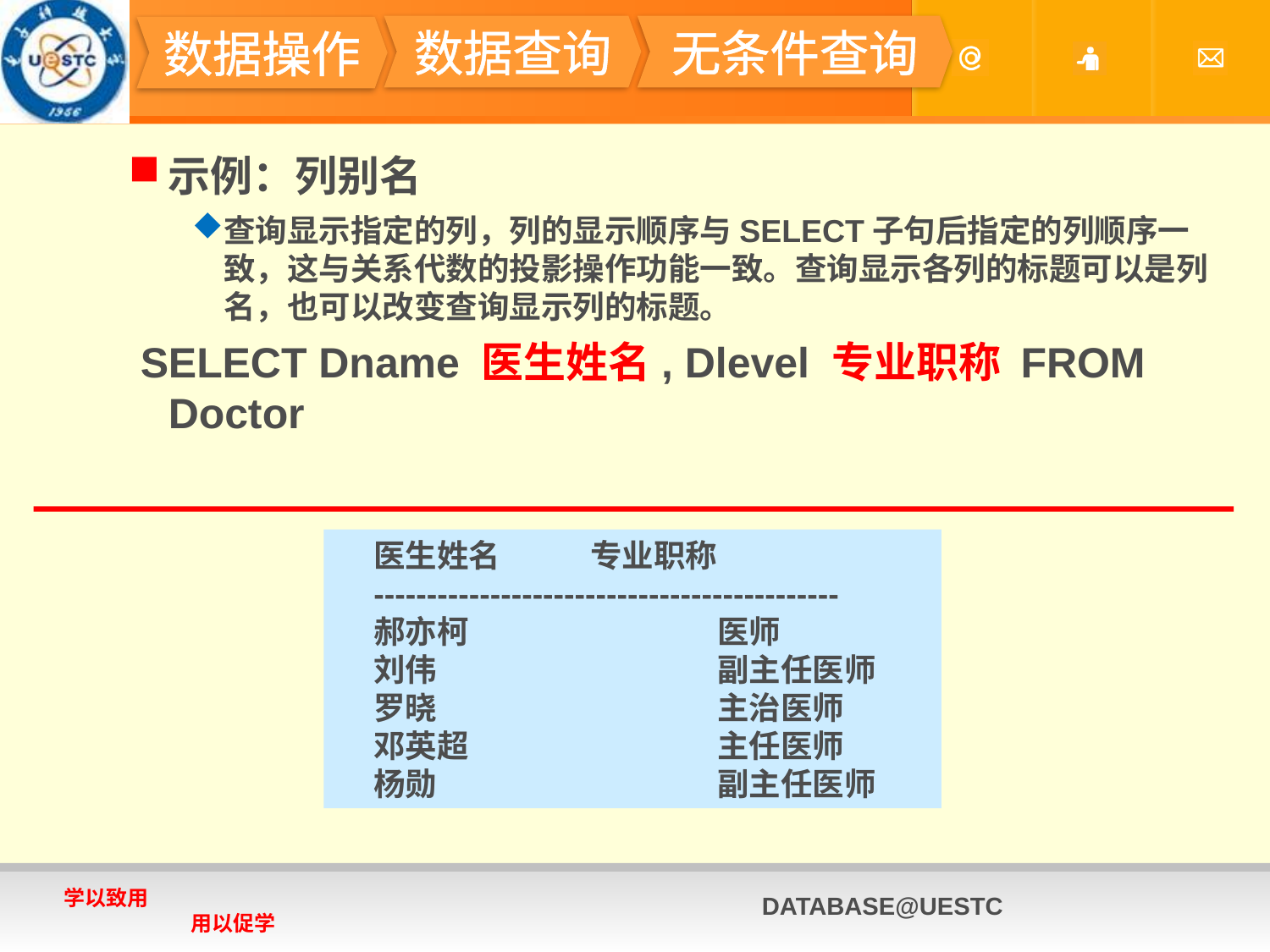

#
数据查询
无条件查询
数据操作
示例：列别名
查询显示指定的列，列的显示顺序与SELECT子句后指定的列顺序一致，这与关系代数的投影操作功能一致。查询显示各列的标题可以是列名，也可以改变查询显示列的标题。
 SELECT Dname 医生姓名, Dlevel 专业职称 FROM Doctor

医生姓名     	专业职称
--------------------------------------------
郝亦柯   		医师
刘伟     		副主任医师
罗晓     		主治医师
邓英超   		主任医师
杨勋     		副主任医师